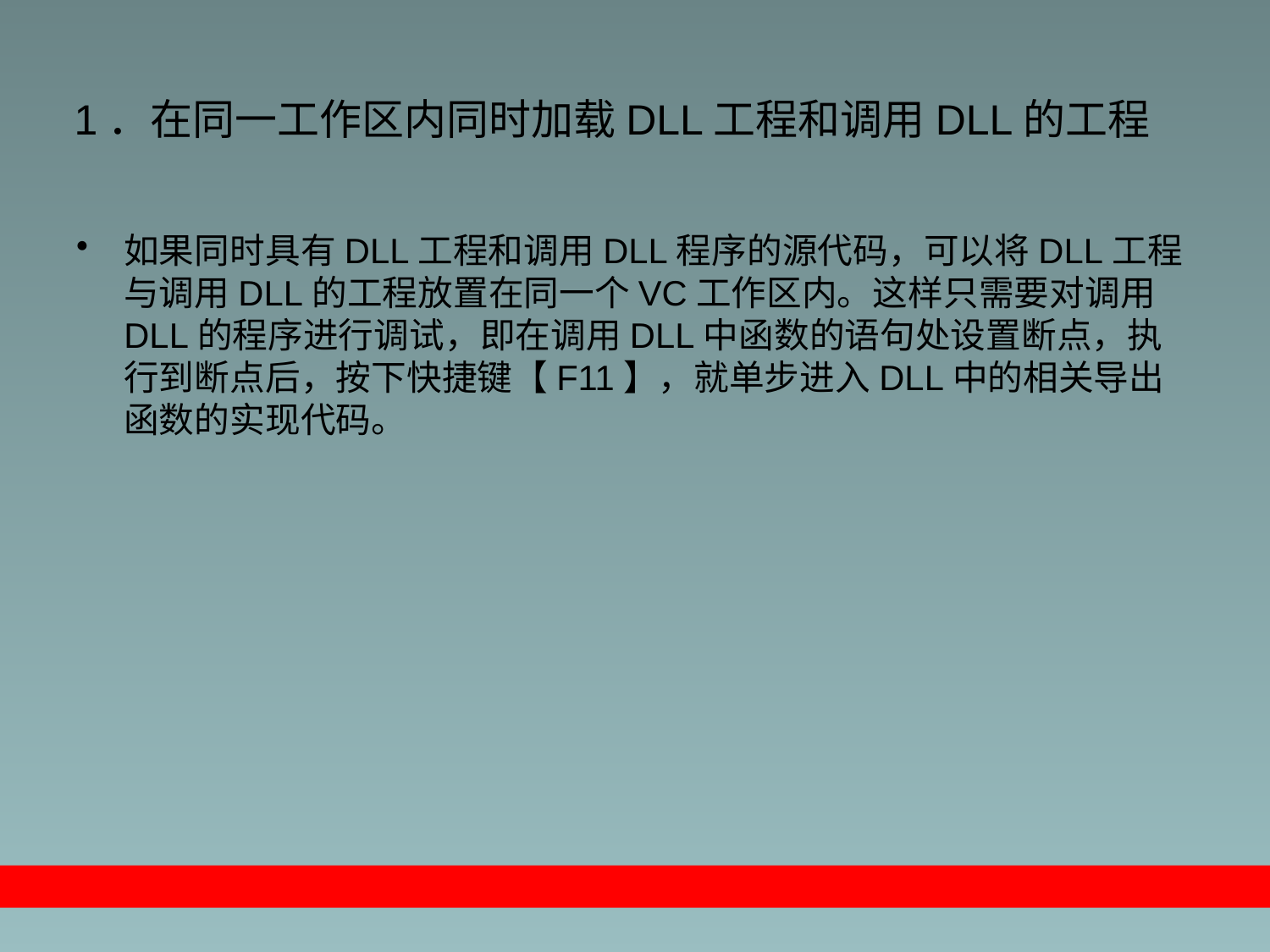

# 1．在同一工作区内同时加载DLL工程和调用DLL的工程
如果同时具有DLL工程和调用DLL程序的源代码，可以将DLL工程与调用DLL的工程放置在同一个VC工作区内。这样只需要对调用DLL的程序进行调试，即在调用DLL中函数的语句处设置断点，执行到断点后，按下快捷键【F11】，就单步进入DLL中的相关导出函数的实现代码。